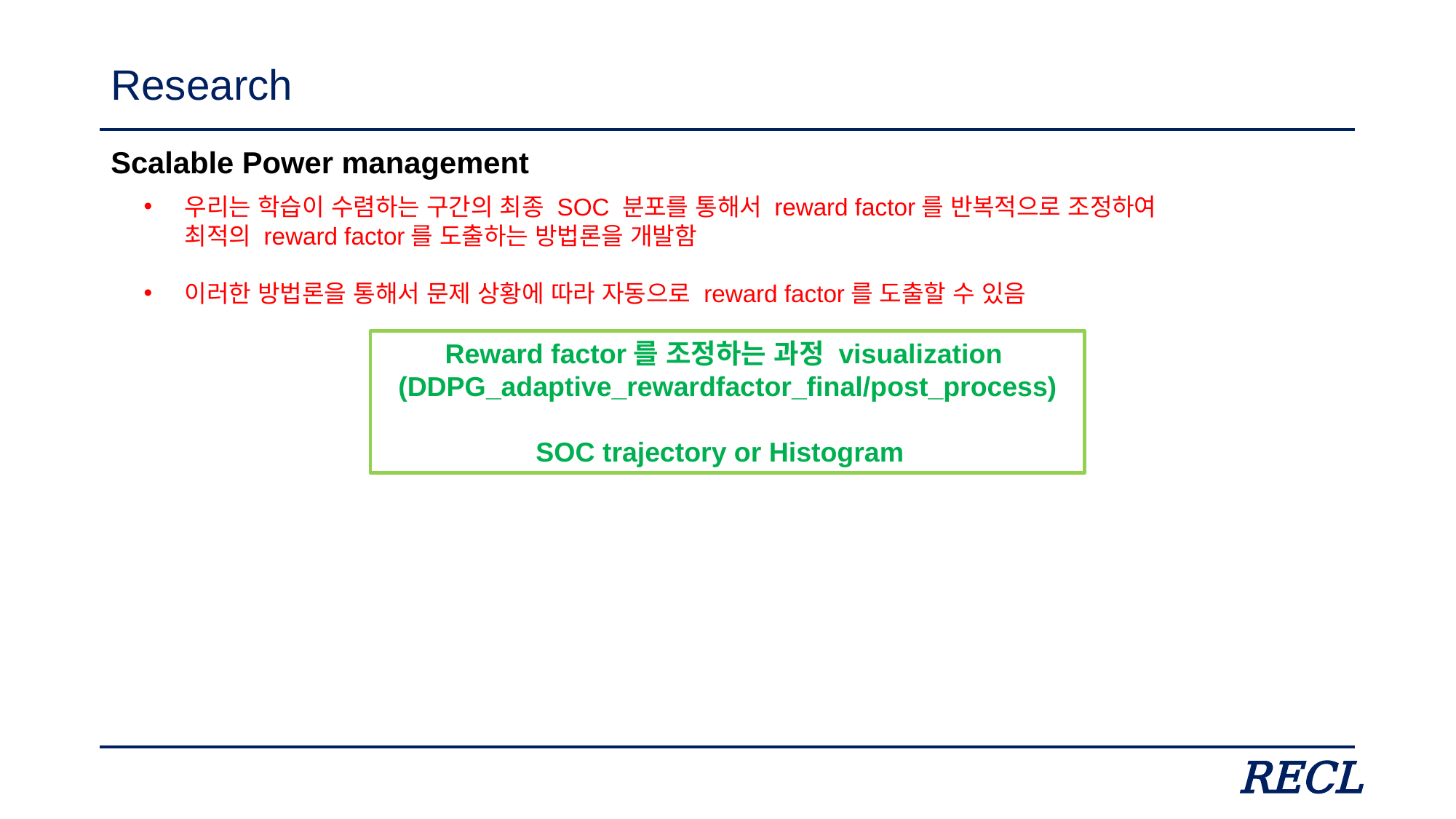

# Research
Scalable Power management

우리는 학습이 수렴하는 구간의 최종 SOC 분포를 통해서 reward factor를 반복적으로 조정하여
최적의 reward factor를 도출하는 방법론을 개발함

이러한 방법론을 통해서 문제 상황에 따라 자동으로 reward factor를 도출할 수 있음

Reward factor를 조정하는 과정 visualization
(DDPG_adaptive_rewardfactor_final/post_process)

SOC trajectory or Histogram
RECL